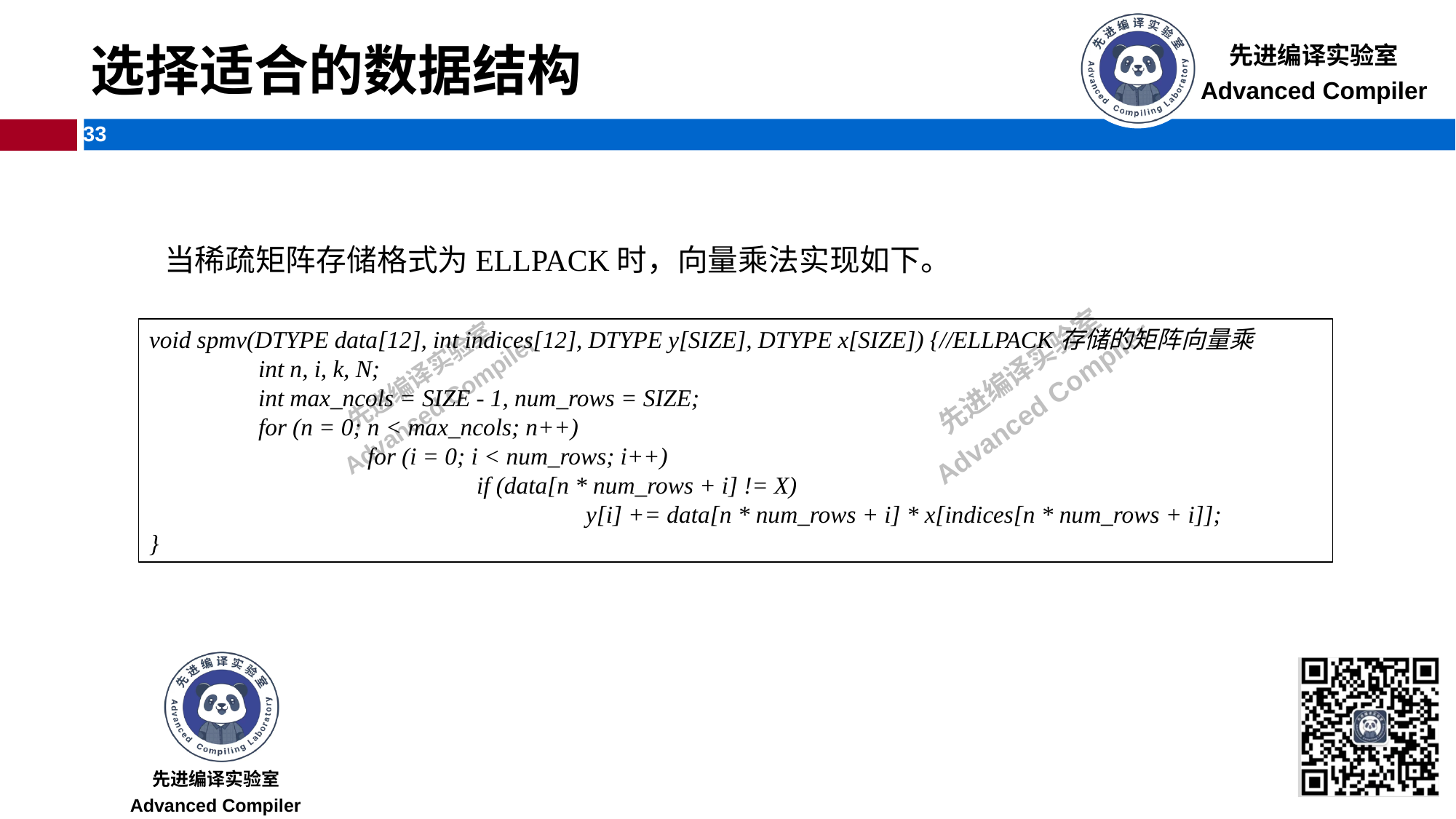

# 选择适合的数据结构
当稀疏矩阵存储格式为ELLPACK时，向量乘法实现如下。
void spmv(DTYPE data[12], int indices[12], DTYPE y[SIZE], DTYPE x[SIZE]) {//ELLPACK存储的矩阵向量乘
	int n, i, k, N;
	int max_ncols = SIZE - 1, num_rows = SIZE;
	for (n = 0; n < max_ncols; n++)
		for (i = 0; i < num_rows; i++)
			if (data[n * num_rows + i] != X)
				y[i] += data[n * num_rows + i] * x[indices[n * num_rows + i]];
}